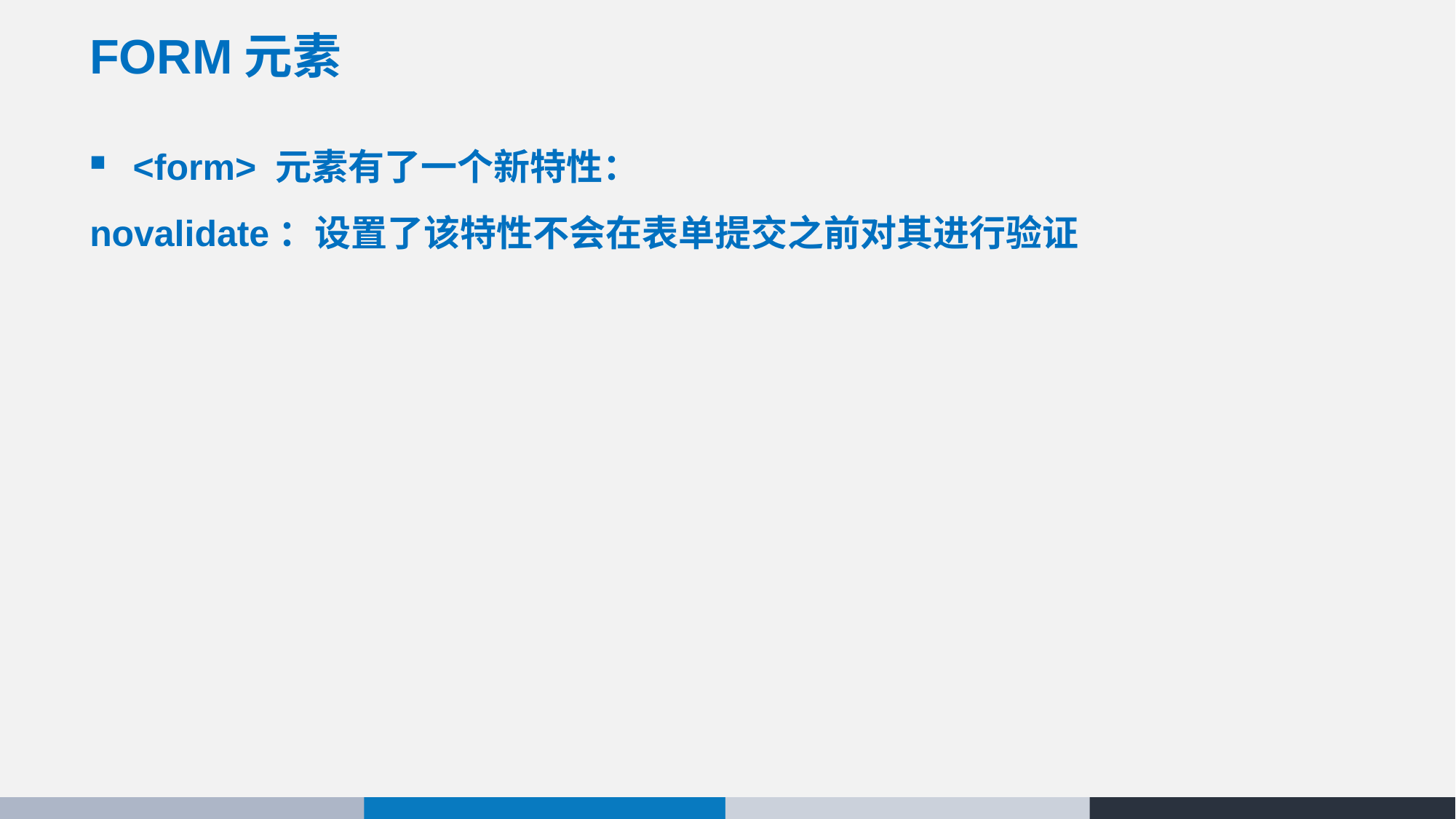

# FORM元素
<form> 元素有了一个新特性：
novalidate：设置了该特性不会在表单提交之前对其进行验证